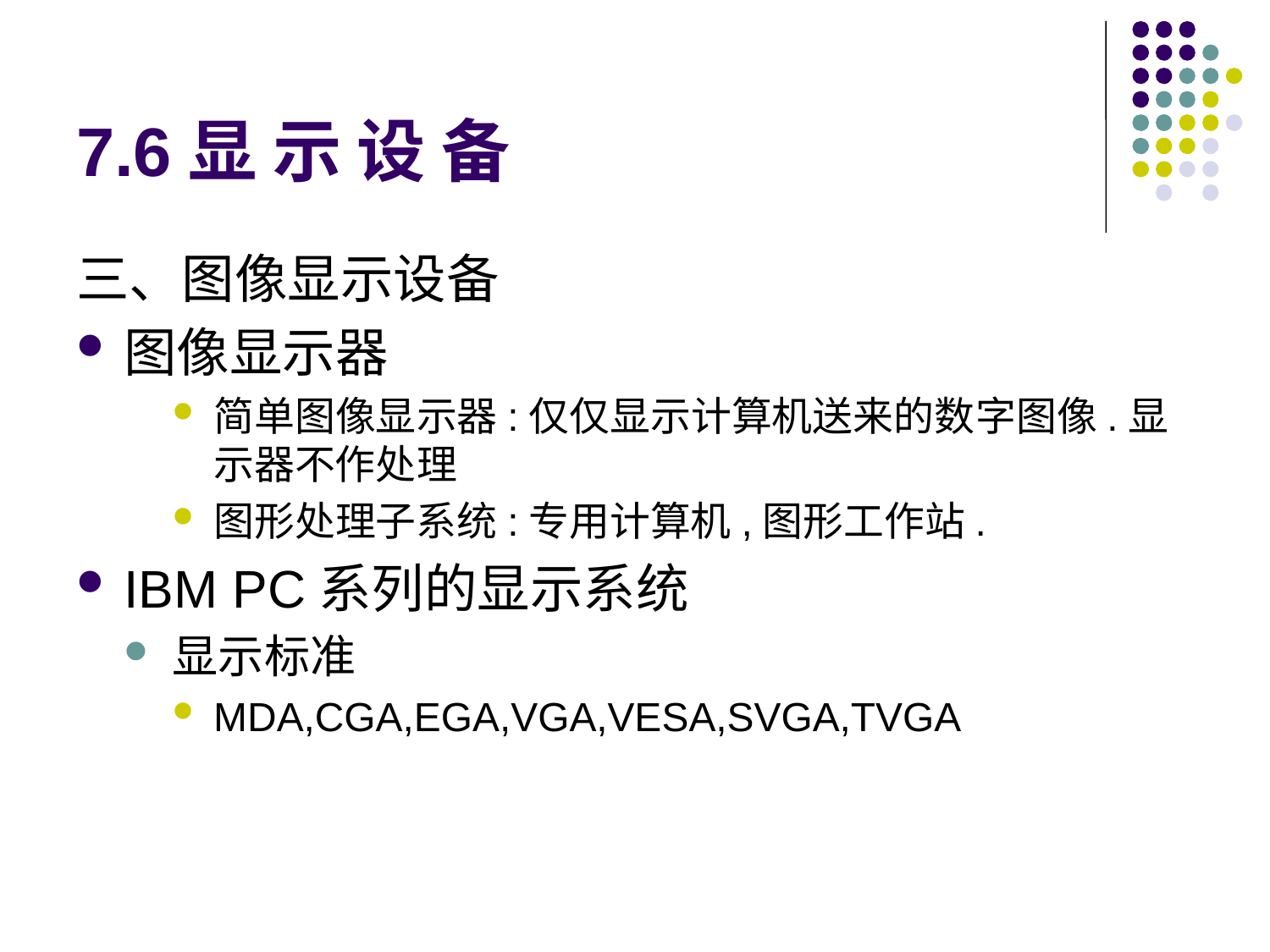

# 7.6显 示 设 备
三、图像显示设备
图像显示器
简单图像显示器:仅仅显示计算机送来的数字图像.显示器不作处理
图形处理子系统:专用计算机,图形工作站.
IBM PC系列的显示系统
显示标准
MDA,CGA,EGA,VGA,VESA,SVGA,TVGA
61